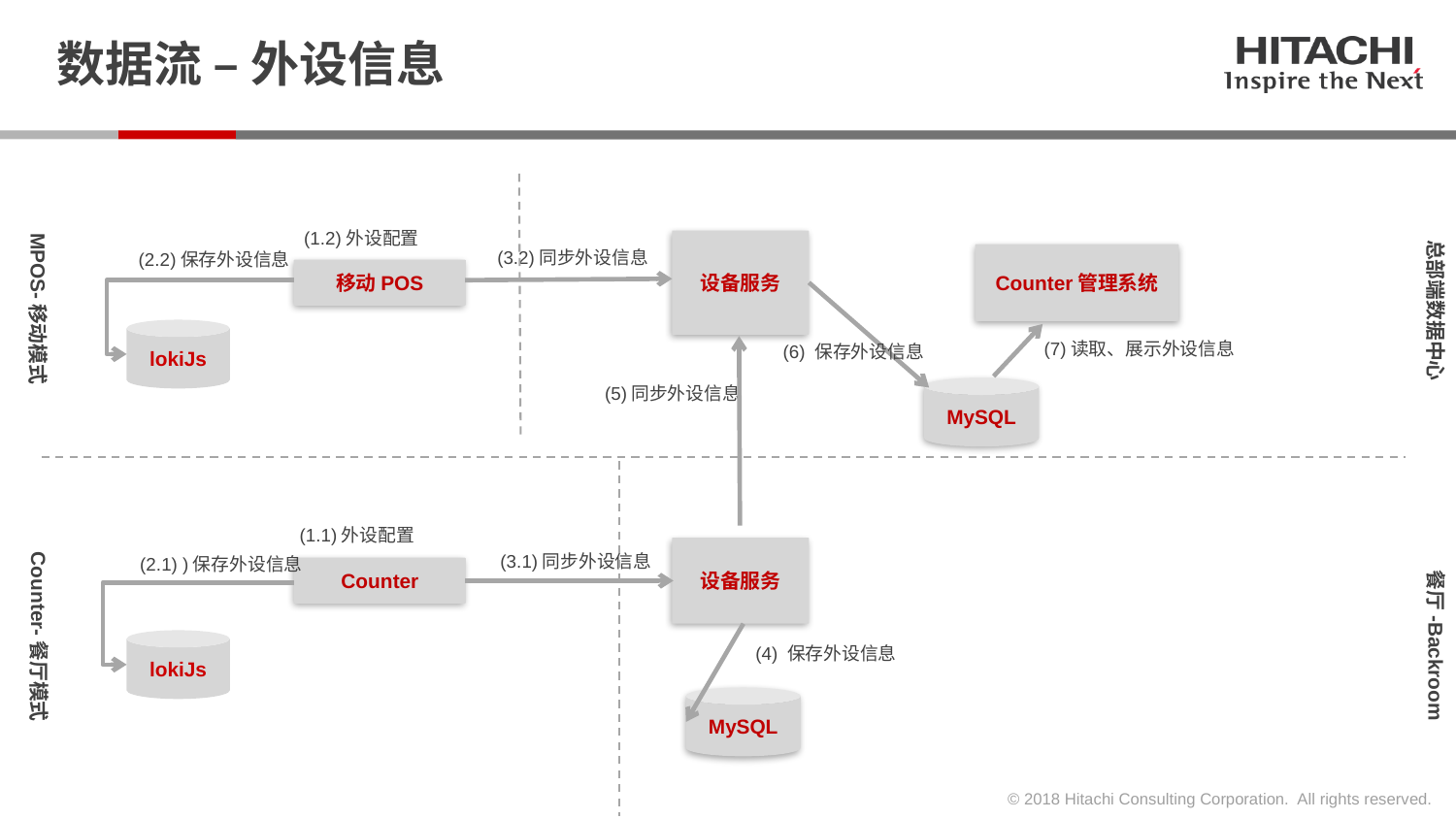

# 数据流 – 外设信息
MPOS-移动模式
(1.2)外设配置
总部端数据中心
设备服务
(3.2)同步外设信息
(2.2)保存外设信息
Counter管理系统
移动POS
lokiJs
(7)读取、展示外设信息
(6) 保存外设信息
(5)同步外设信息
MySQL
(1.1)外设配置
设备服务
Counter-餐厅模式
(3.1)同步外设信息
(2.1) )保存外设信息
餐厅-Backroom
Counter
lokiJs
(4) 保存外设信息
MySQL